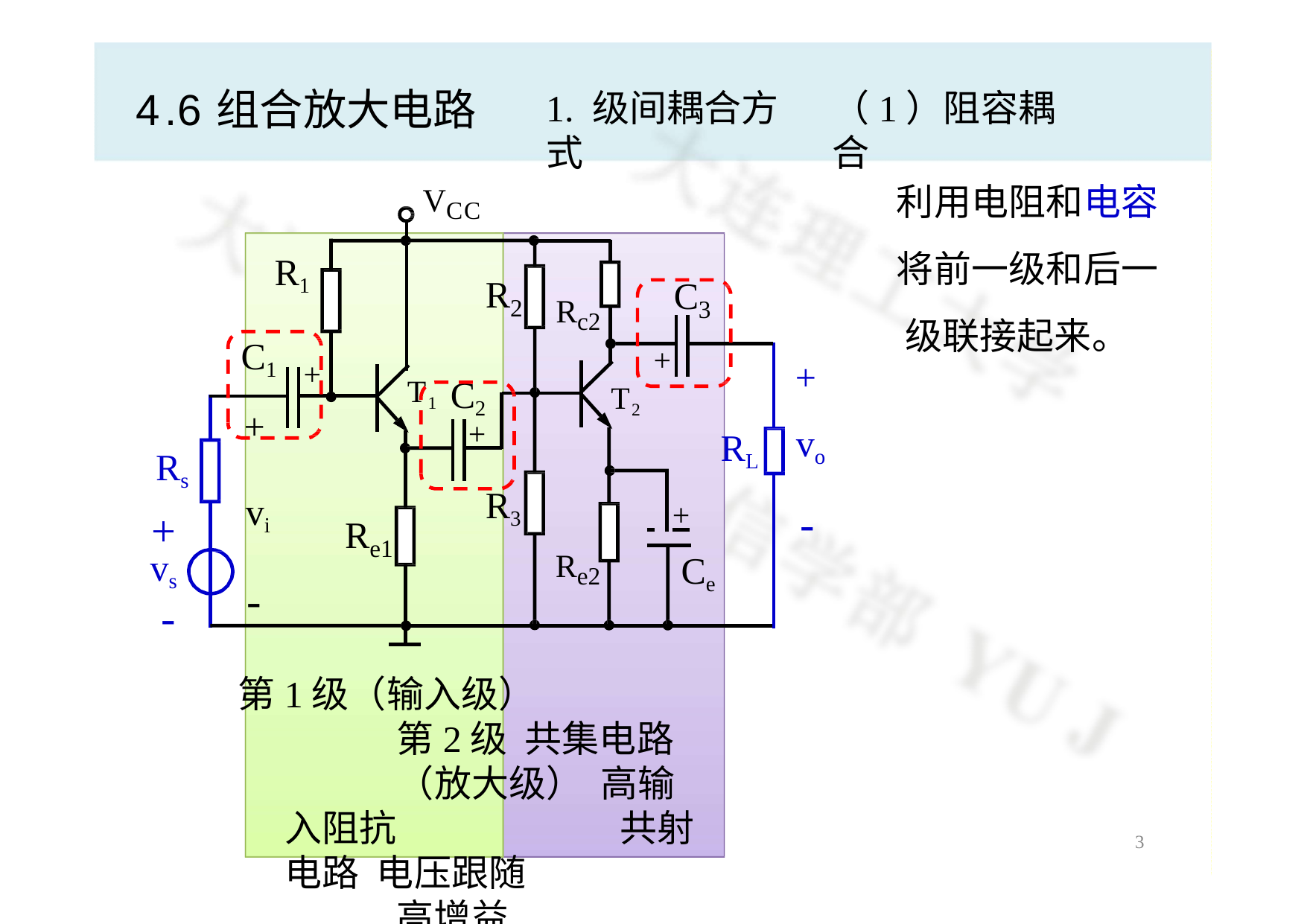

# 4.6组合放大电路
1. 级间耦合方式
（1）阻容耦合
利用电阻和电容
VCC

将前一级和后一  级联接起来。

R1

R
C

2
3
Rc2

C1

+

+
vo
-
+

C2
T1
T2

+
+

RL

Rs
+
vs
-

R3
vi
-
 	+

R
e1

Ce

Re2

第1级（输入级）		第2级  共集电路	（放大级）  高输入阻抗		共射电路  电压跟随		高增益
3